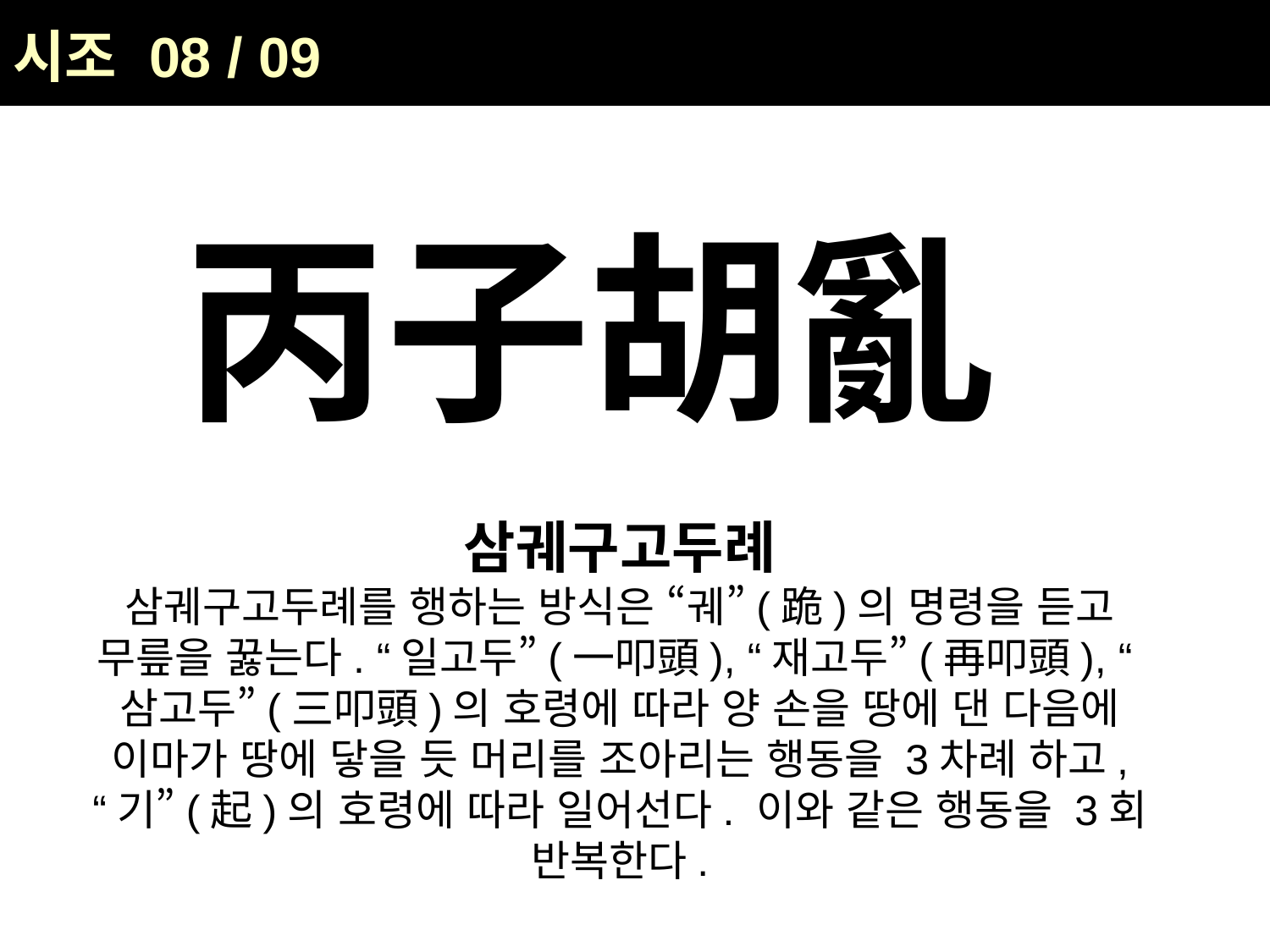

| 시조 08 / 09 |
| --- |
丙子胡亂
삼궤구고두례
삼궤구고두례를 행하는 방식은 “궤”(跪)의 명령을 듣고 무릎을 꿇는다. “일고두”(一叩頭), “재고두”(再叩頭), “삼고두”(三叩頭)의 호령에 따라 양 손을 땅에 댄 다음에 이마가 땅에 닿을 듯 머리를 조아리는 행동을 3차례 하고, “기”(起)의 호령에 따라 일어선다. 이와 같은 행동을 3회 반복한다.